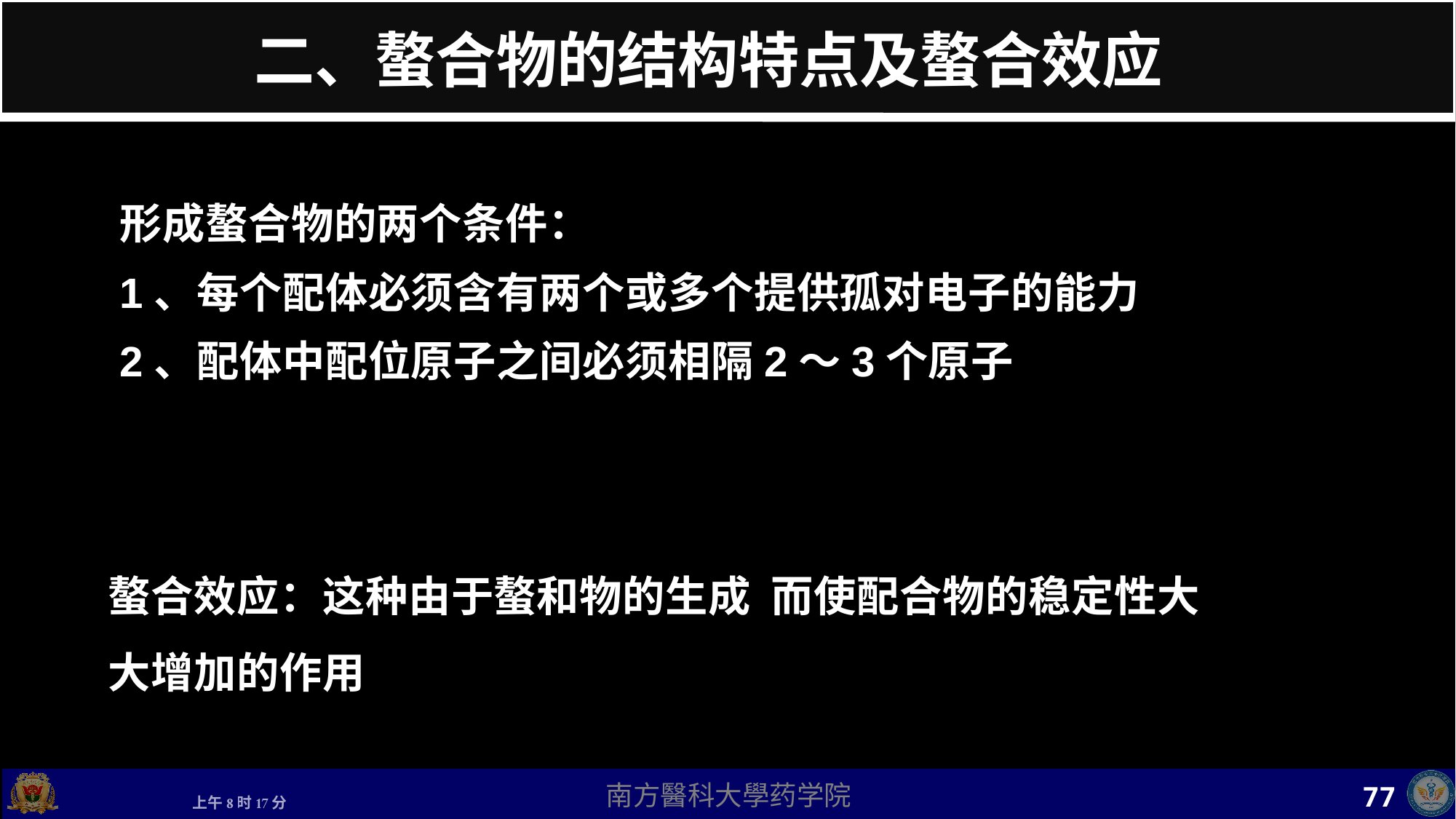

# 二、螯合物的结构特点及螯合效应
形成螯合物的两个条件：
1、每个配体必须含有两个或多个提供孤对电子的能力
2、配体中配位原子之间必须相隔2～3个原子
螯合效应：这种由于螯和物的生成  而使配合物的稳定性大大增加的作用
77
上午8时17分